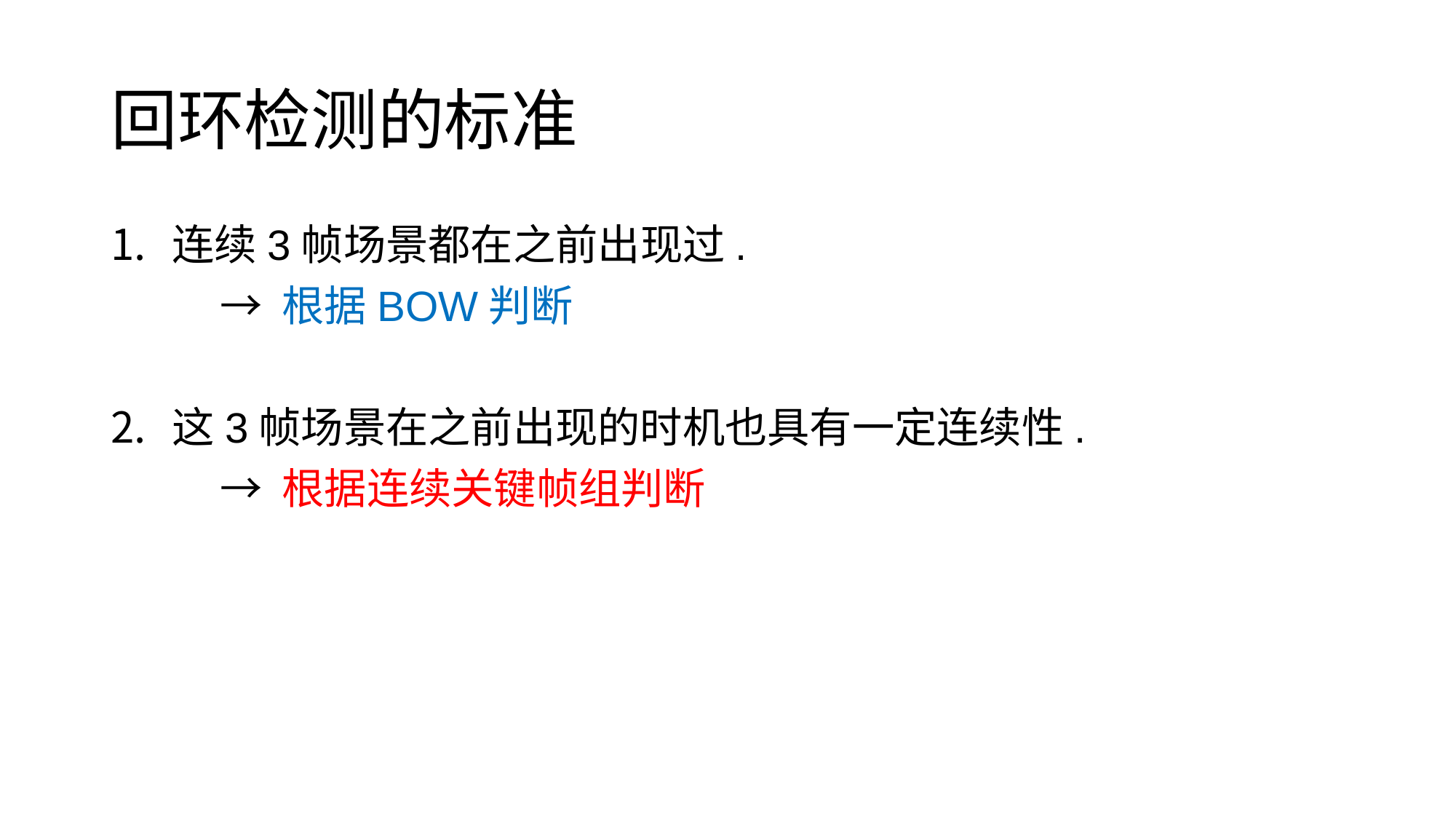

# 回环检测的标准
连续3帧场景都在之前出现过.
	→ 根据BOW判断

这3帧场景在之前出现的时机也具有一定连续性.
	→ 根据连续关键帧组判断